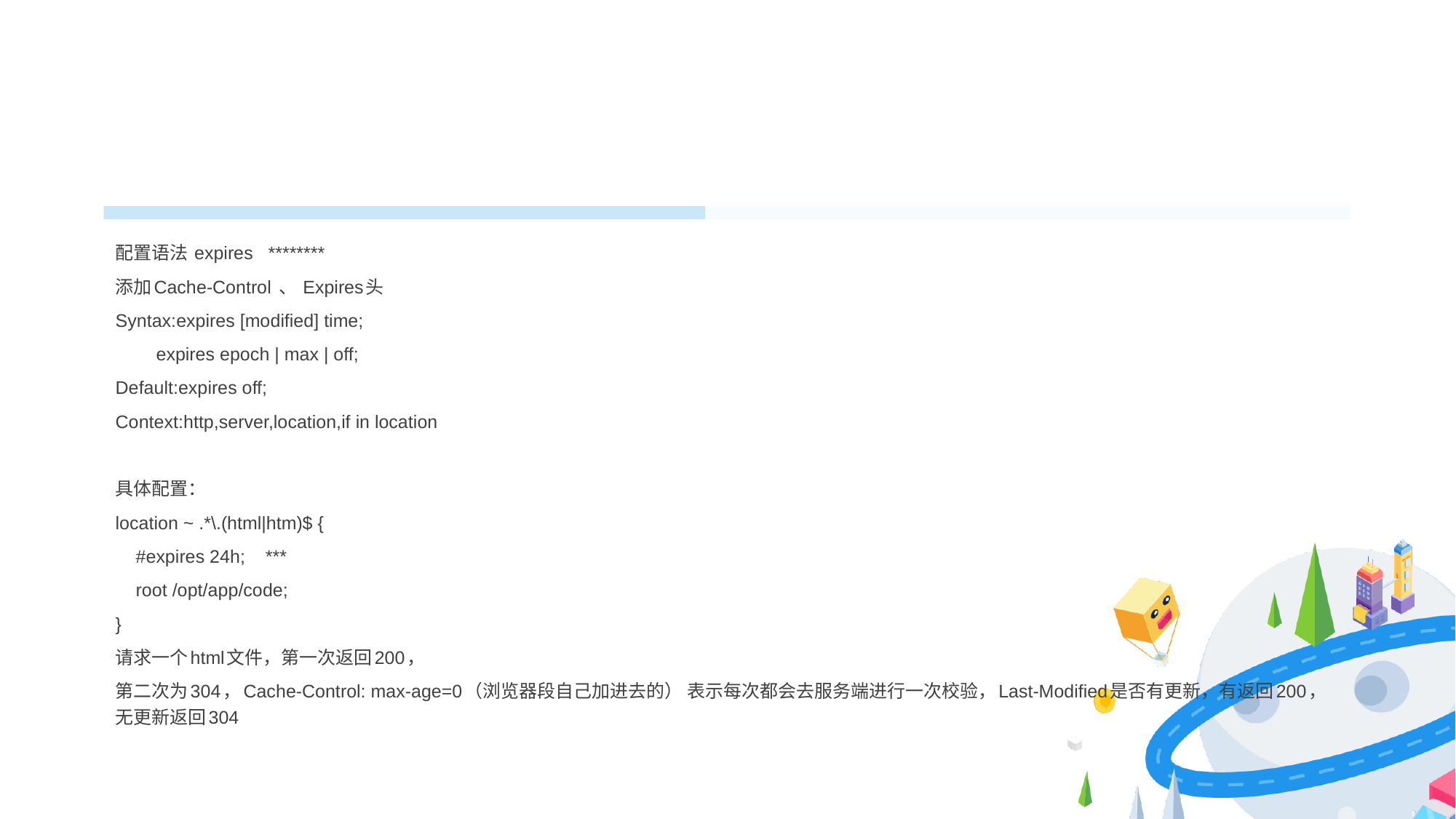

#
配置语法 expires   ********
添加Cache-Control 、 Expires头
Syntax:expires [modified] time;
        expires epoch | max | off;
Default:expires off;
Context:http,server,location,if in location

具体配置：
location ~ .*\.(html|htm)$ {
    #expires 24h;    ***
    root /opt/app/code;
}
请求一个html文件，第一次返回200，
第二次为304，Cache-Control: max-age=0（浏览器段自己加进去的） 表示每次都会去服务端进行一次校验，Last-Modified是否有更新，有返回200，无更新返回304